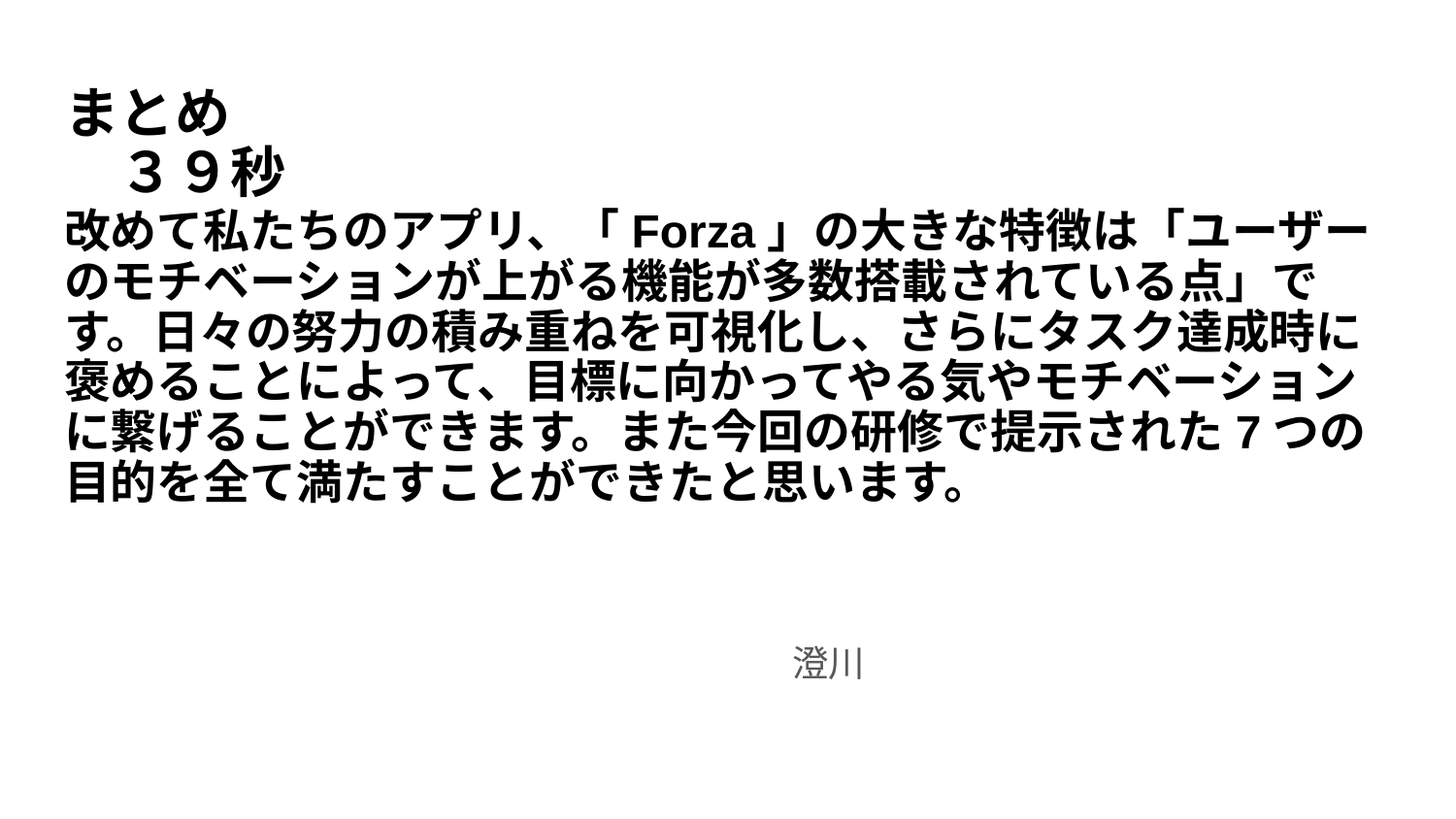

# まとめ　　　　　　　　　　　　　　　　　　　　　３９秒
改めて私たちのアプリ、「Forza」の大きな特徴は「ユーザーのモチベーションが上がる機能が多数搭載されている点」です。日々の努力の積み重ねを可視化し、さらにタスク達成時に褒めることによって、目標に向かってやる気やモチベーションに繋げることができます。また今回の研修で提示された7つの目的を全て満たすことができたと思います。

　　　　　　　　　　　												澄川